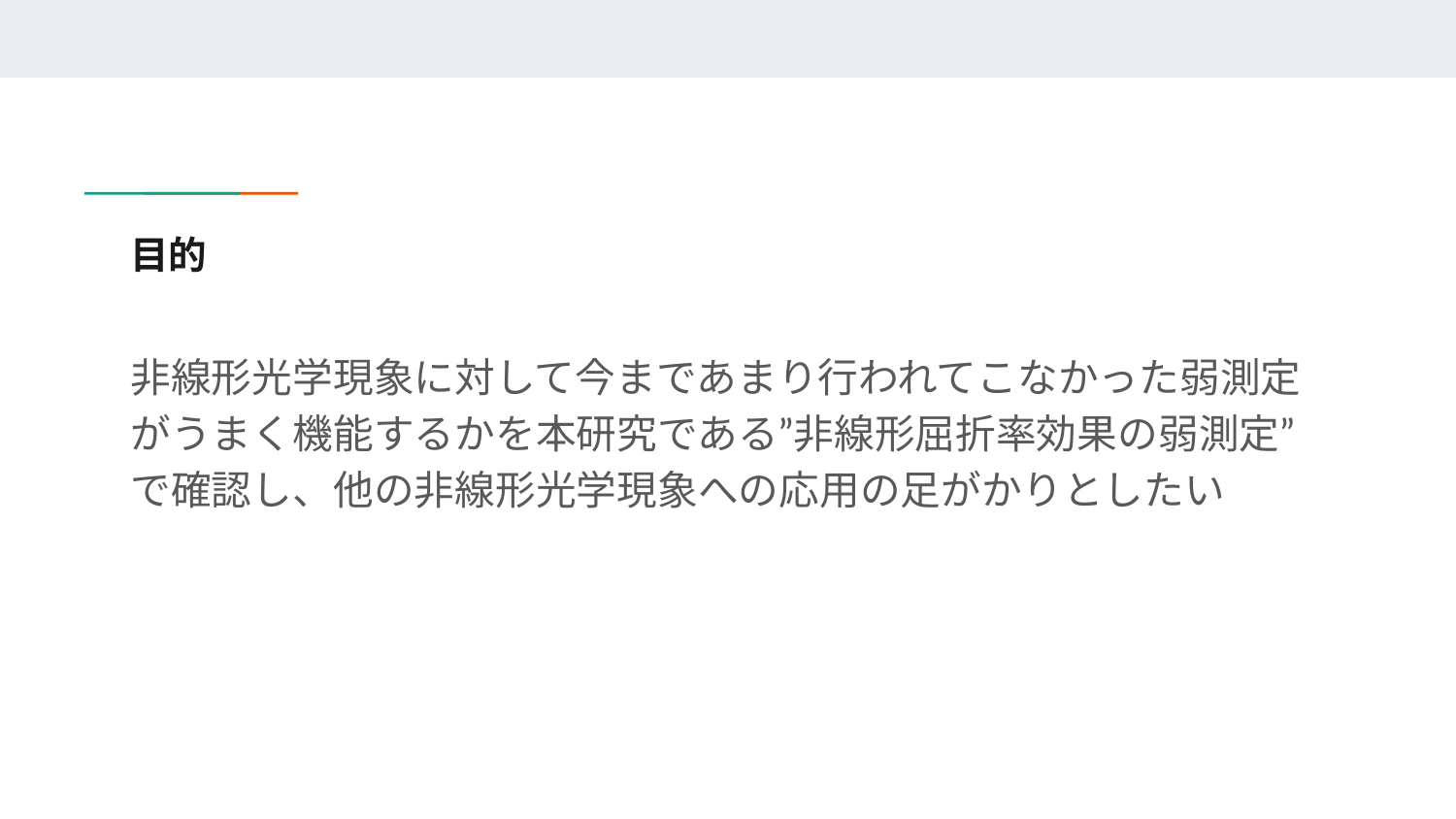

# 目的
非線形光学現象に対して今まであまり行われてこなかった弱測定がうまく機能するかを本研究である”非線形屈折率効果の弱測定”で確認し、他の非線形光学現象への応用の足がかりとしたい